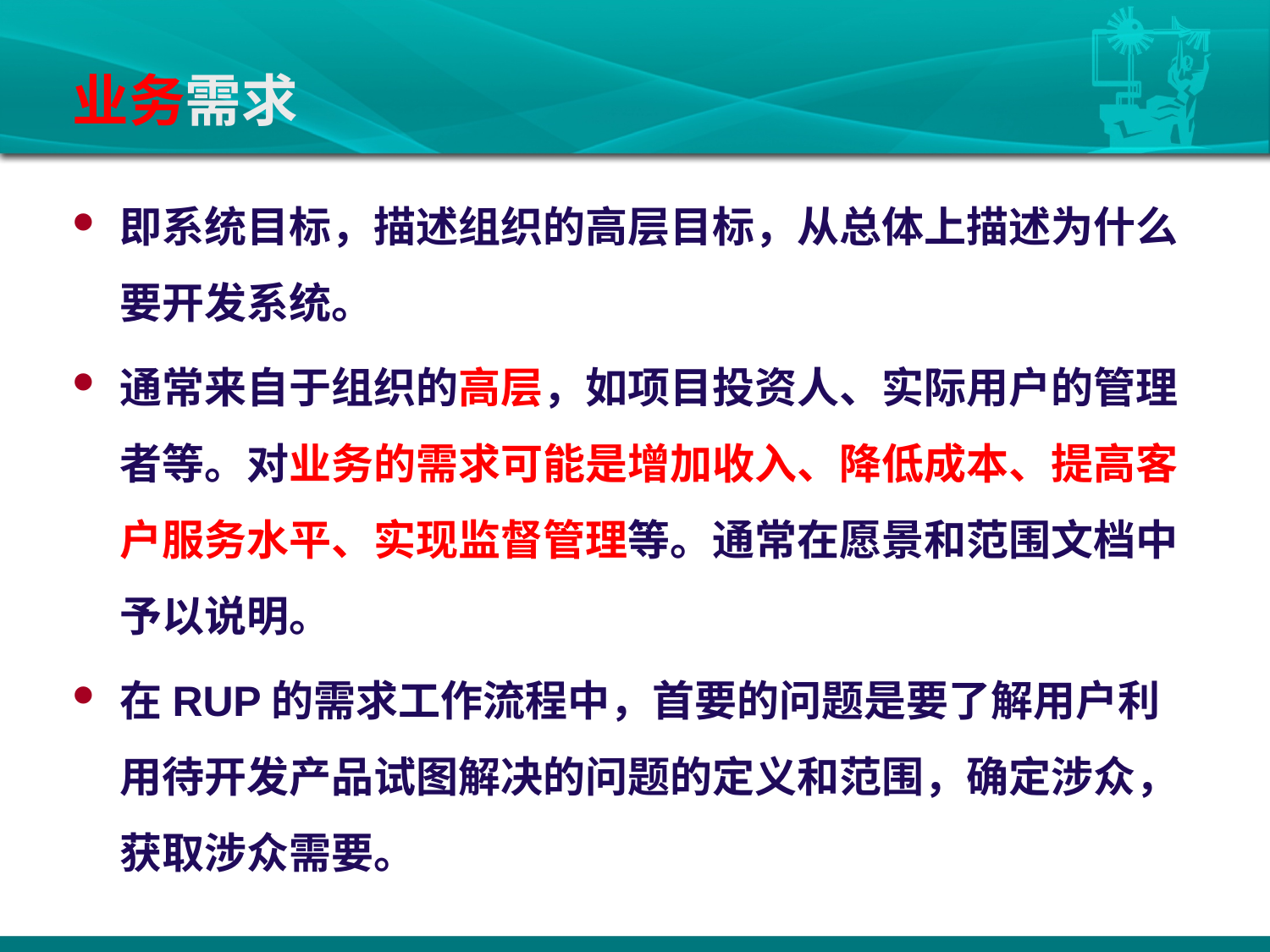

# 业务需求
即系统目标，描述组织的高层目标，从总体上描述为什么要开发系统。
通常来自于组织的高层，如项目投资人、实际用户的管理者等。对业务的需求可能是增加收入、降低成本、提高客户服务水平、实现监督管理等。通常在愿景和范围文档中予以说明。
在RUP的需求工作流程中，首要的问题是要了解用户利用待开发产品试图解决的问题的定义和范围，确定涉众，获取涉众需要。